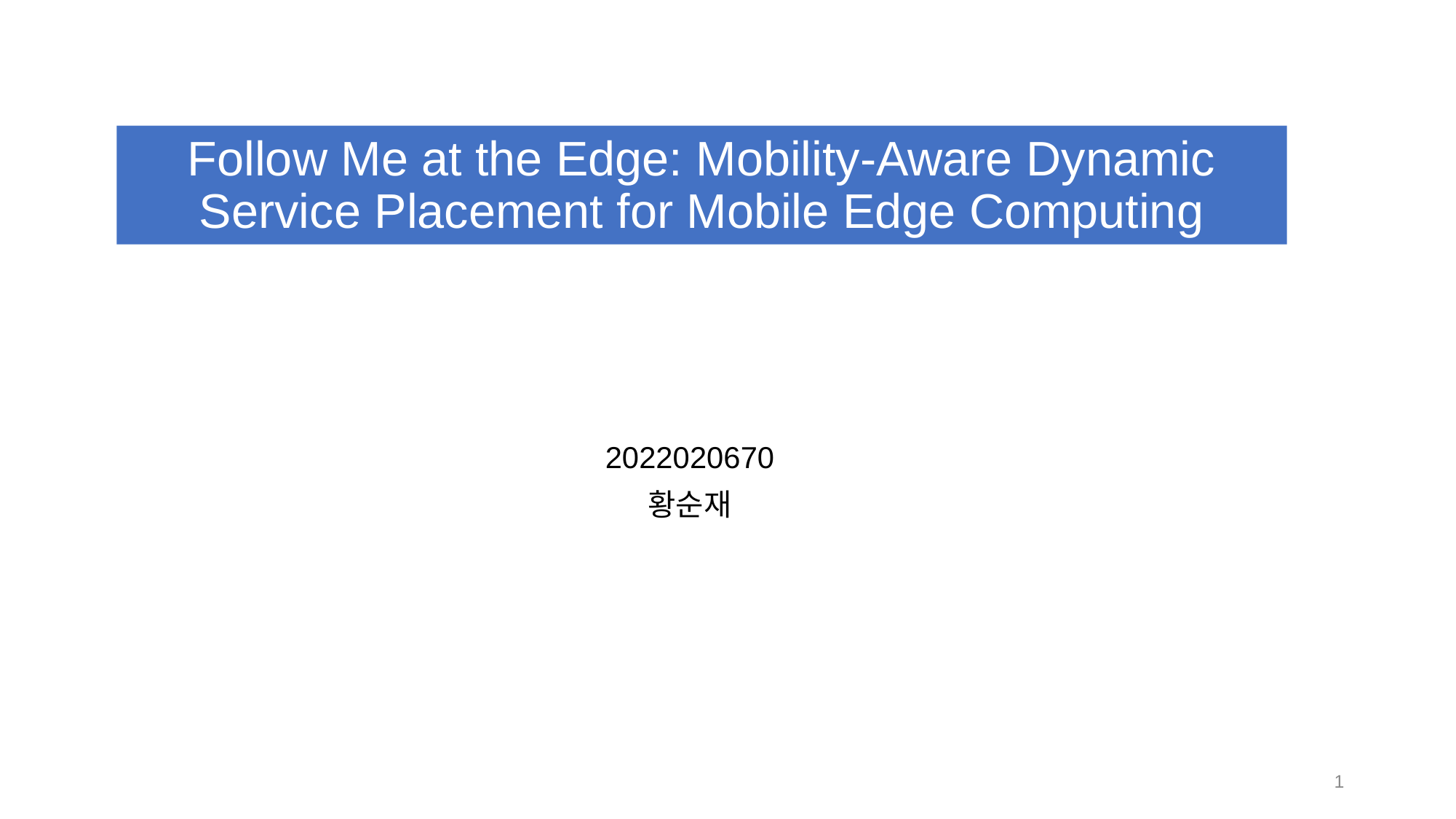

# Follow Me at the Edge: Mobility-Aware Dynamic Service Placement for Mobile Edge Computing

2022020670
황순재
1